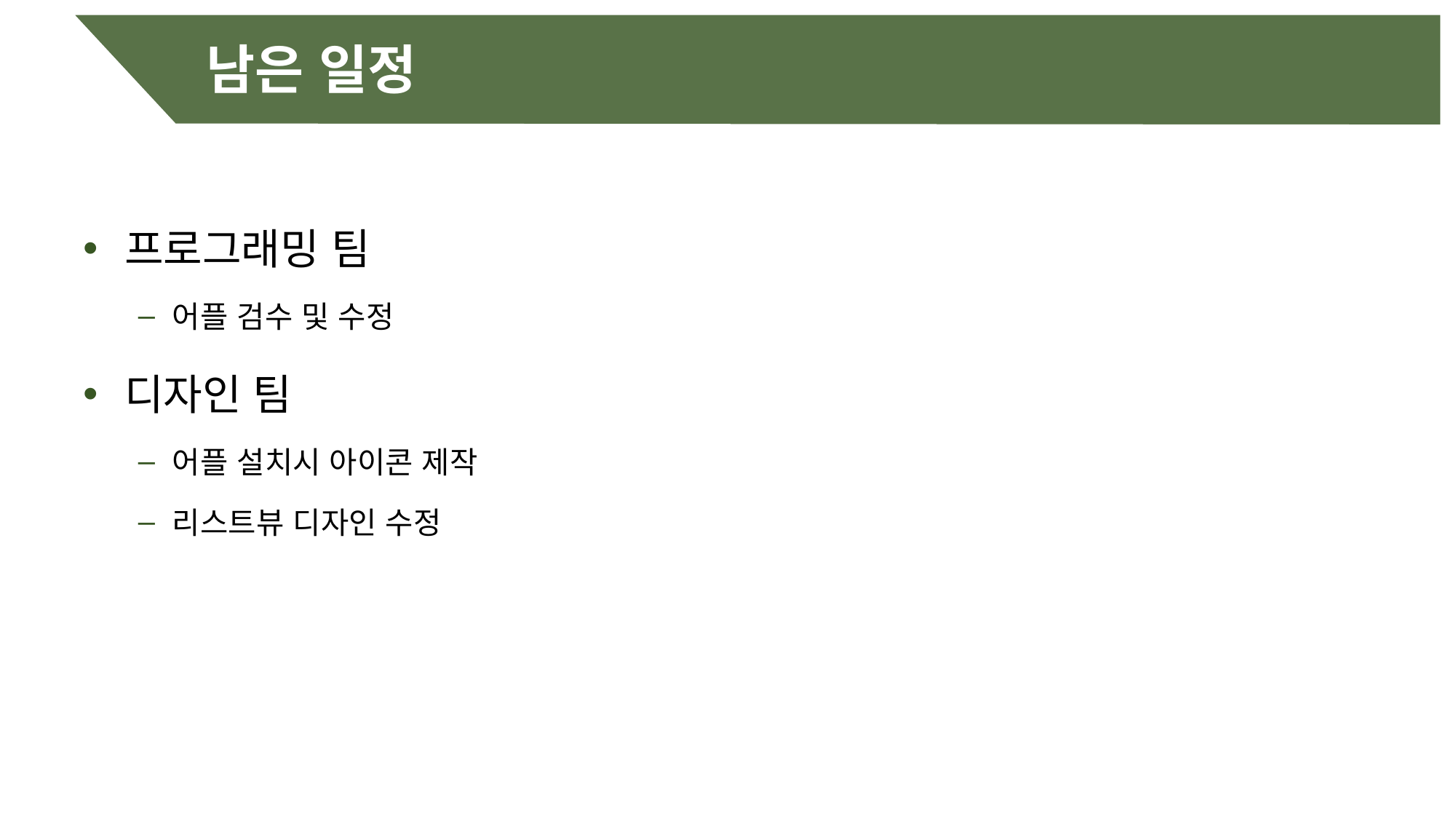

남은 일정
프로그래밍 팀
어플 검수 및 수정
디자인 팀
어플 설치시 아이콘 제작
리스트뷰 디자인 수정